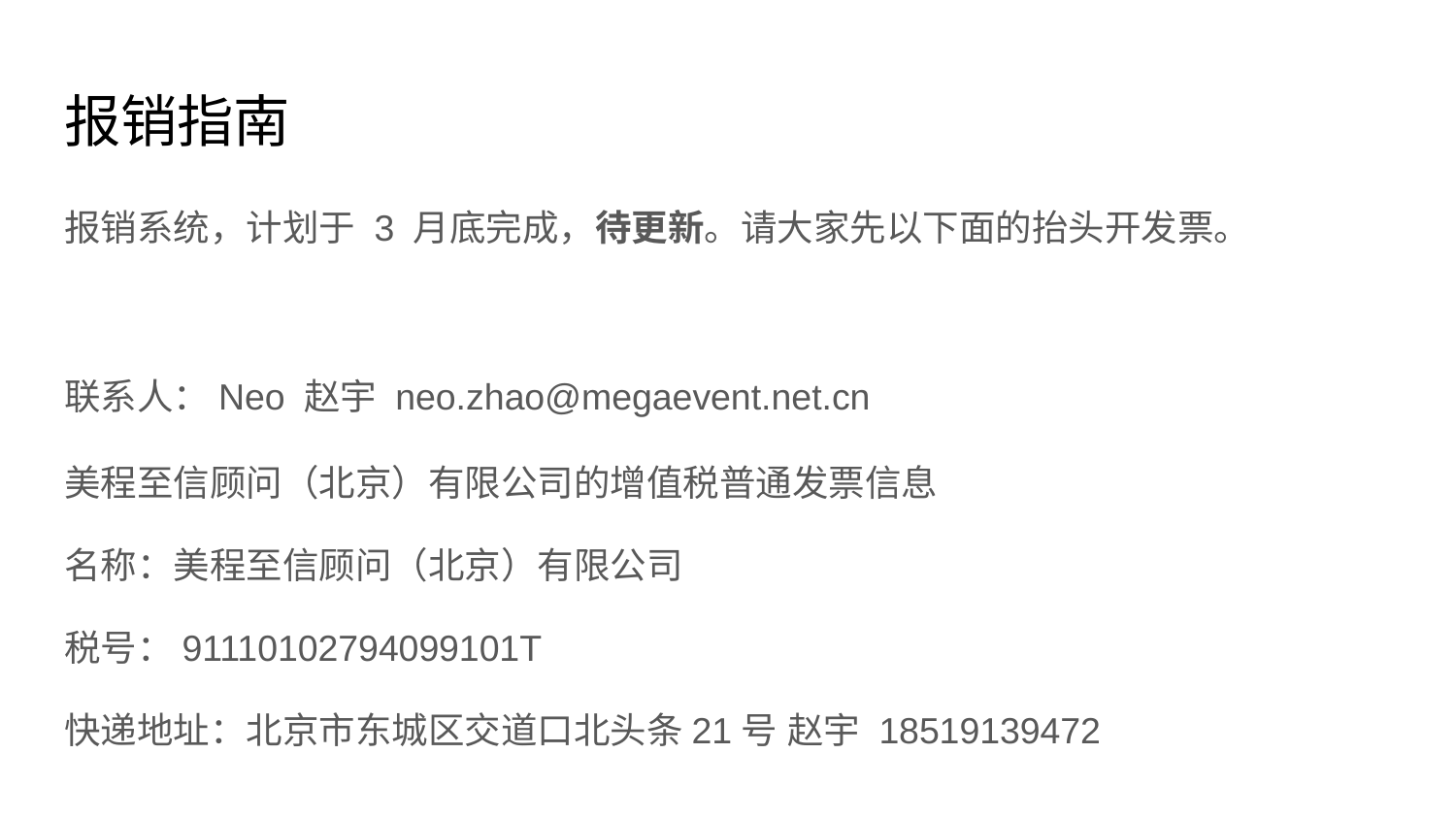

# 报销指南
报销系统，计划于 3 月底完成，待更新。请大家先以下面的抬头开发票。

联系人：Neo 赵宇 neo.zhao@megaevent.net.cn
美程至信顾问（北京）有限公司的增值税普通发票信息
名称：美程至信顾问（北京）有限公司
税号：91110102794099101T
快递地址：北京市东城区交道口北头条21号 赵宇 18519139472